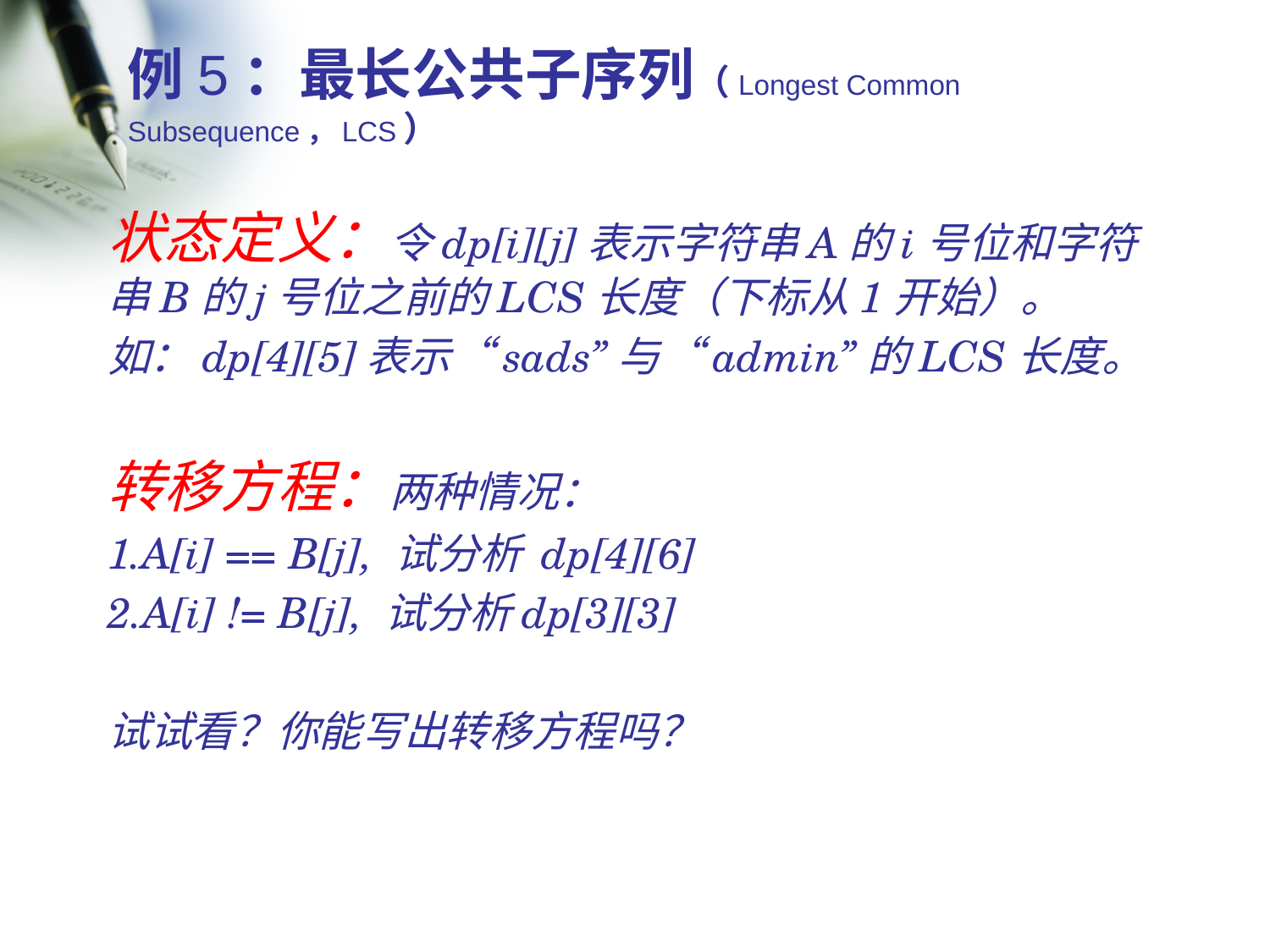

例5：最长公共子序列（Longest Common Subsequence，LCS）
状态定义：令dp[i][j]表示字符串A的i号位和字符串B的j号位之前的LCS长度（下标从1开始）。
如：dp[4][5]表示“sads”与“admin”的LCS长度。

转移方程：两种情况：
1.A[i] == B[j], 试分析 dp[4][6]
2.A[i] != B[j], 试分析dp[3][3]

试试看？你能写出转移方程吗？